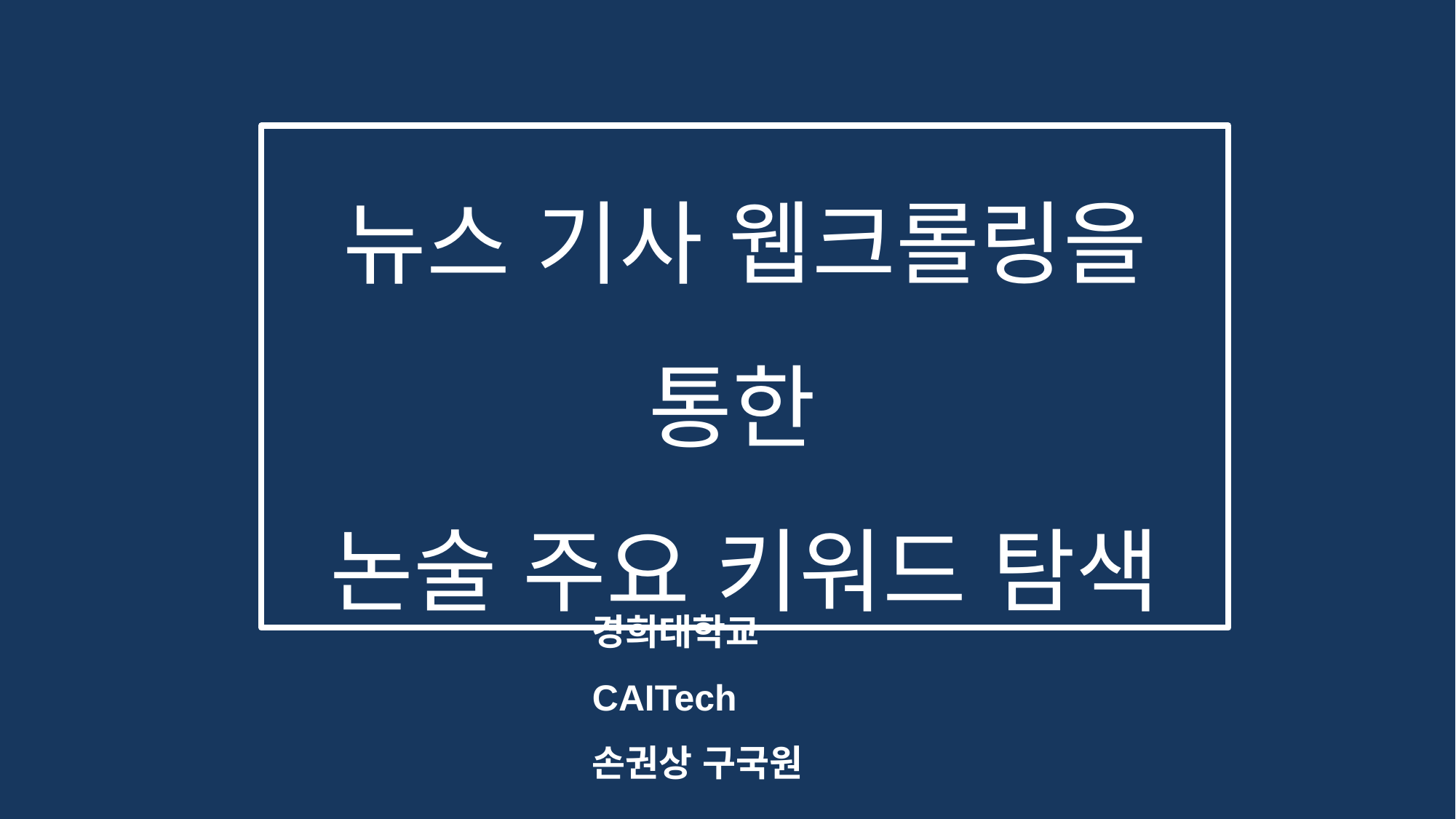

뉴스 기사 웹크롤링을 통한
논술 주요 키워드 탐색
경희대학교
CAITech
손권상 구국원